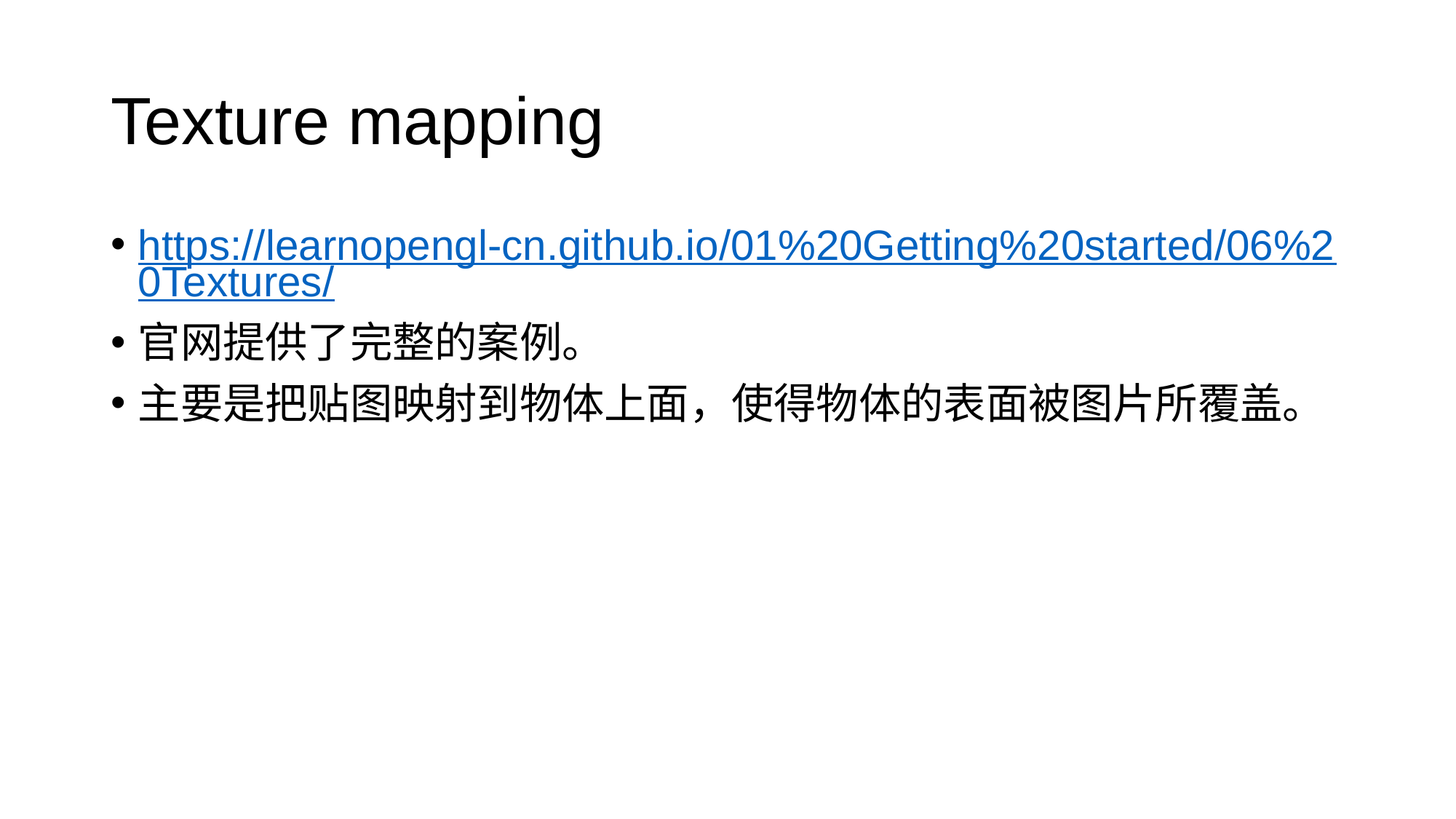

# Texture mapping
https://learnopengl-cn.github.io/01%20Getting%20started/06%20Textures/
官网提供了完整的案例。
主要是把贴图映射到物体上面，使得物体的表面被图片所覆盖。